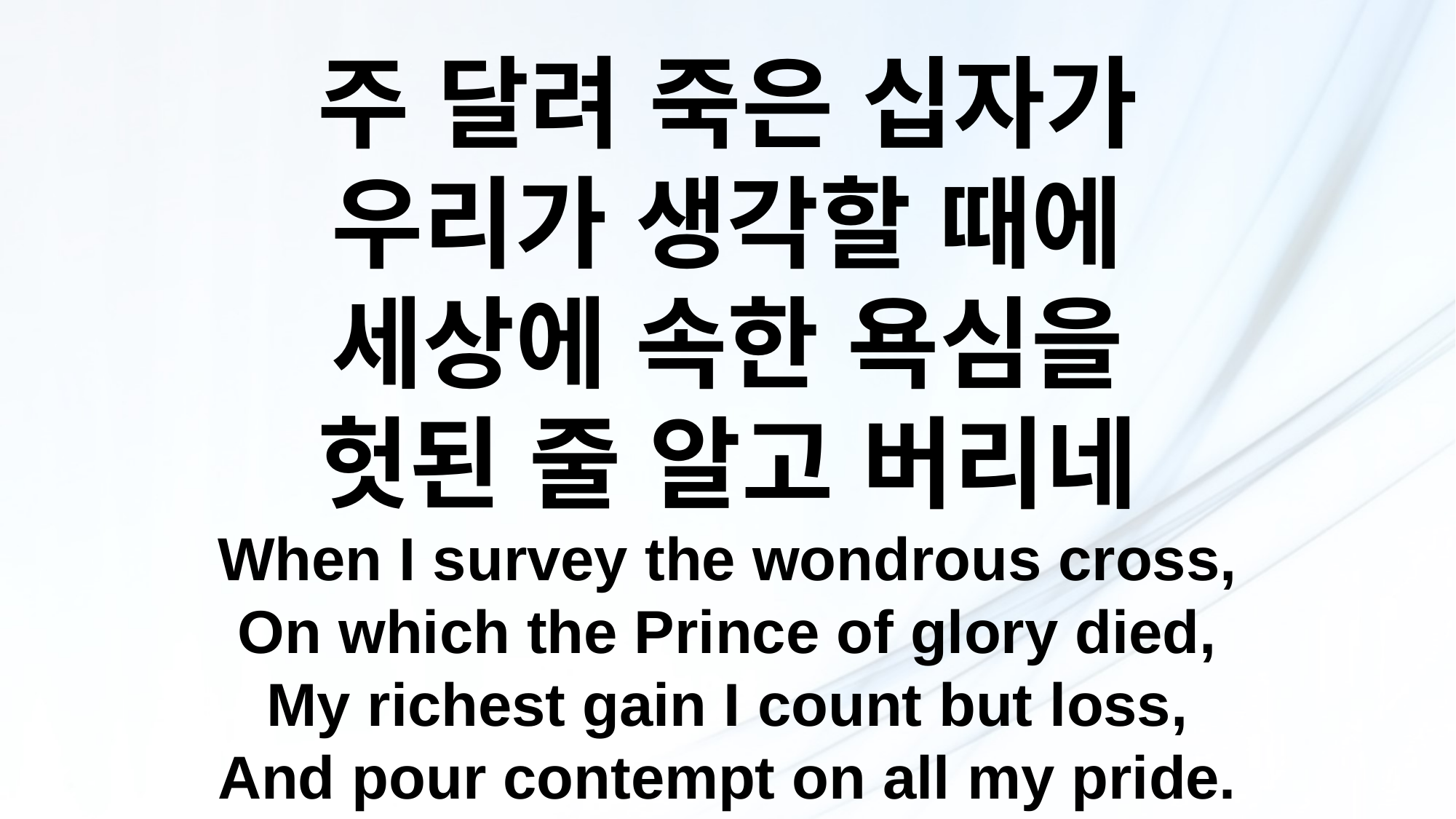

주 달려 죽은 십자가
우리가 생각할 때에
세상에 속한 욕심을
헛된 줄 알고 버리네
When I survey the wondrous cross,
On which the Prince of glory died,
My richest gain I count but loss,
And pour contempt on all my pride.